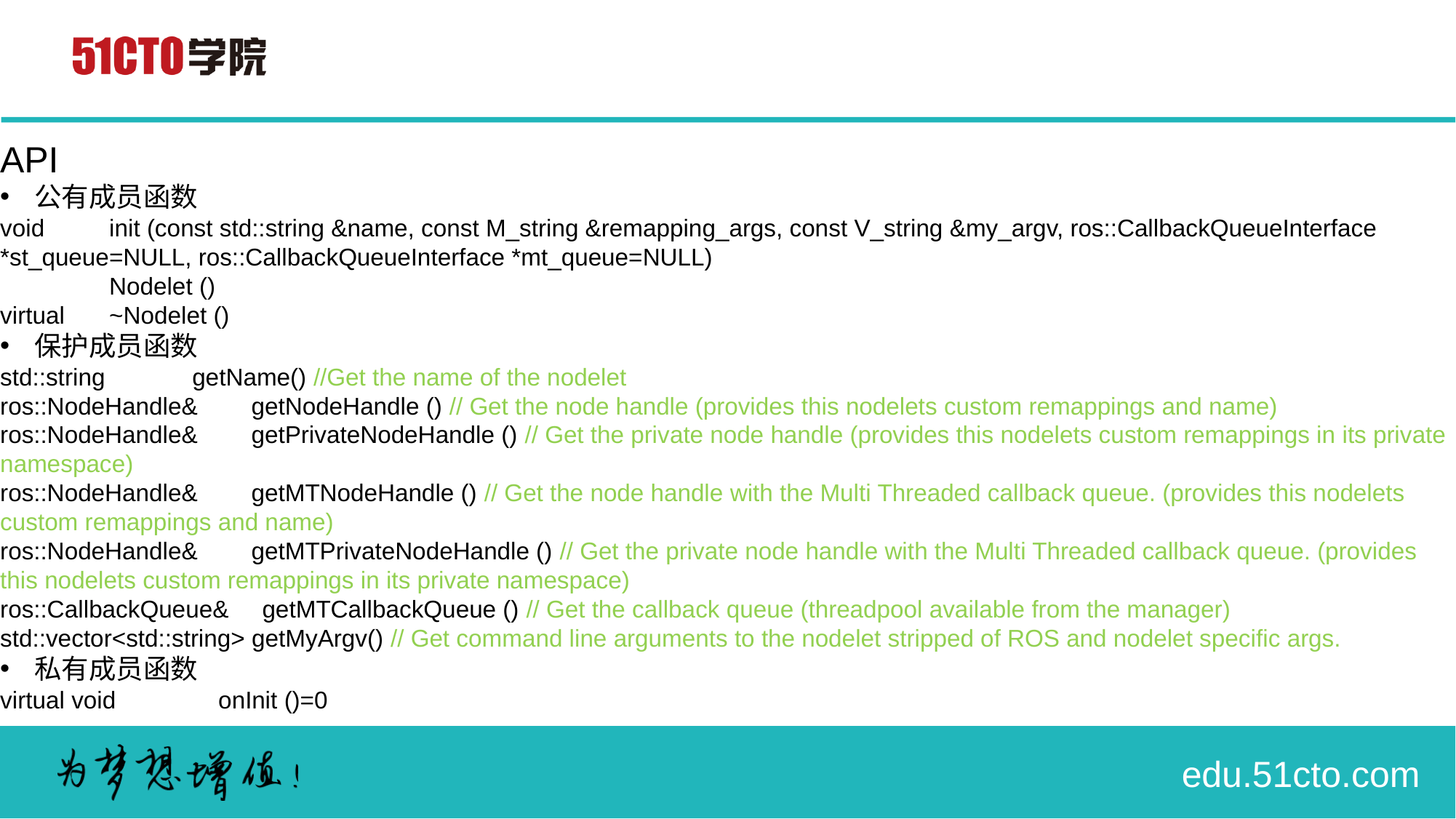

# API
公有成员函数
void 	init (const std::string &name, const M_string &remapping_args, const V_string &my_argv, ros::CallbackQueueInterface *st_queue=NULL, ros::CallbackQueueInterface *mt_queue=NULL)
 	Nodelet ()
virtual 	~Nodelet ()
保护成员函数
std::string             getName() //Get the name of the nodelet
ros::NodeHandle&        getNodeHandle () // Get the node handle (provides this nodelets custom remappings and name)
ros::NodeHandle&        getPrivateNodeHandle () // Get the private node handle (provides this nodelets custom remappings in its private namespace)
ros::NodeHandle&        getMTNodeHandle () // Get the node handle with the Multi Threaded callback queue. (provides this nodelets custom remappings and name)
ros::NodeHandle&        getMTPrivateNodeHandle () // Get the private node handle with the Multi Threaded callback queue. (provides this nodelets custom remappings in its private namespace)
ros::CallbackQueue&     getMTCallbackQueue () // Get the callback queue (threadpool available from the manager)
std::vector<std::string> getMyArgv() // Get command line arguments to the nodelet stripped of ROS and nodelet specific args.
私有成员函数
virtual void 	onInit ()=0